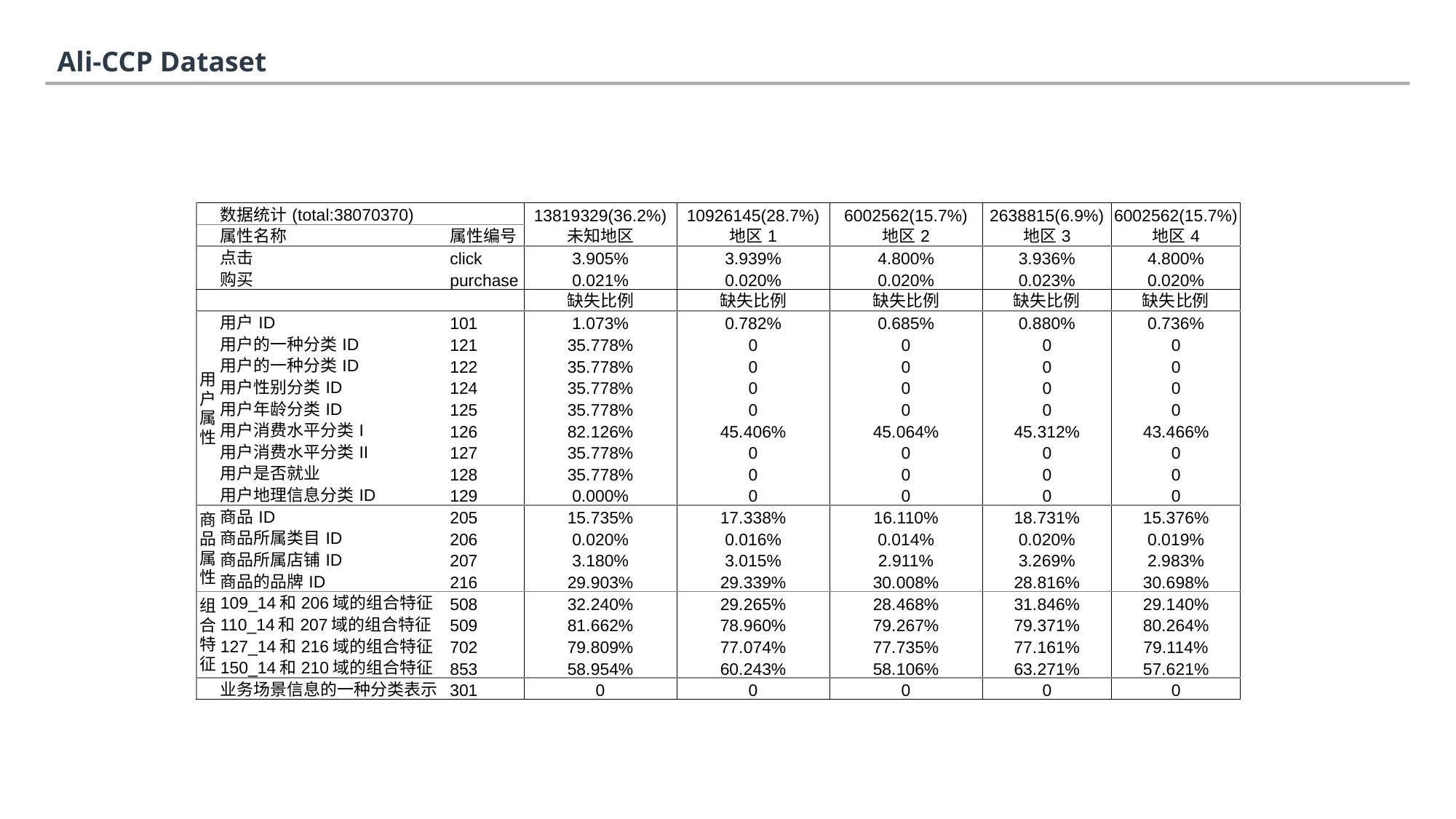

Ali-CCP Dataset
|  | 数据统计(total:38070370) |  |  | 13819329(36.2%) | 10926145(28.7%) | 6002562(15.7%) | 2638815(6.9%) | 6002562(15.7%) |
| --- | --- | --- | --- | --- | --- | --- | --- | --- |
|  | 属性名称 |  | 属性编号 | 未知地区 | 地区1 | 地区2 | 地区3 | 地区4 |
|  | 点击 |  | click | 3.905% | 3.939% | 4.800% | 3.936% | 4.800% |
|  | 购买 |  | purchase | 0.021% | 0.020% | 0.020% | 0.023% | 0.020% |
|  |  |  |  | 缺失比例 | 缺失比例 | 缺失比例 | 缺失比例 | 缺失比例 |
| 用 户 属 性 | 用户ID |  | 101 | 1.073% | 0.782% | 0.685% | 0.880% | 0.736% |
|  | 用户的一种分类ID |  | 121 | 35.778% | 0 | 0 | 0 | 0 |
|  | 用户的一种分类ID |  | 122 | 35.778% | 0 | 0 | 0 | 0 |
|  | 用户性别分类ID |  | 124 | 35.778% | 0 | 0 | 0 | 0 |
|  | 用户年龄分类ID |  | 125 | 35.778% | 0 | 0 | 0 | 0 |
|  | 用户消费水平分类I |  | 126 | 82.126% | 45.406% | 45.064% | 45.312% | 43.466% |
|  | 用户消费水平分类II |  | 127 | 35.778% | 0 | 0 | 0 | 0 |
|  | 用户是否就业 |  | 128 | 35.778% | 0 | 0 | 0 | 0 |
|  | 用户地理信息分类ID |  | 129 | 0.000% | 0 | 0 | 0 | 0 |
| 商品属性 | 商品ID |  | 205 | 15.735% | 17.338% | 16.110% | 18.731% | 15.376% |
|  | 商品所属类目ID |  | 206 | 0.020% | 0.016% | 0.014% | 0.020% | 0.019% |
|  | 商品所属店铺ID |  | 207 | 3.180% | 3.015% | 2.911% | 3.269% | 2.983% |
|  | 商品的品牌ID |  | 216 | 29.903% | 29.339% | 30.008% | 28.816% | 30.698% |
| 组合特征 | 109\_14和206域的组合特征 |  | 508 | 32.240% | 29.265% | 28.468% | 31.846% | 29.140% |
|  | 110\_14和207域的组合特征 |  | 509 | 81.662% | 78.960% | 79.267% | 79.371% | 80.264% |
|  | 127\_14和216域的组合特征 |  | 702 | 79.809% | 77.074% | 77.735% | 77.161% | 79.114% |
|  | 150\_14和210域的组合特征 |  | 853 | 58.954% | 60.243% | 58.106% | 63.271% | 57.621% |
|  | 业务场景信息的一种分类表示 |  | 301 | 0 | 0 | 0 | 0 | 0 |